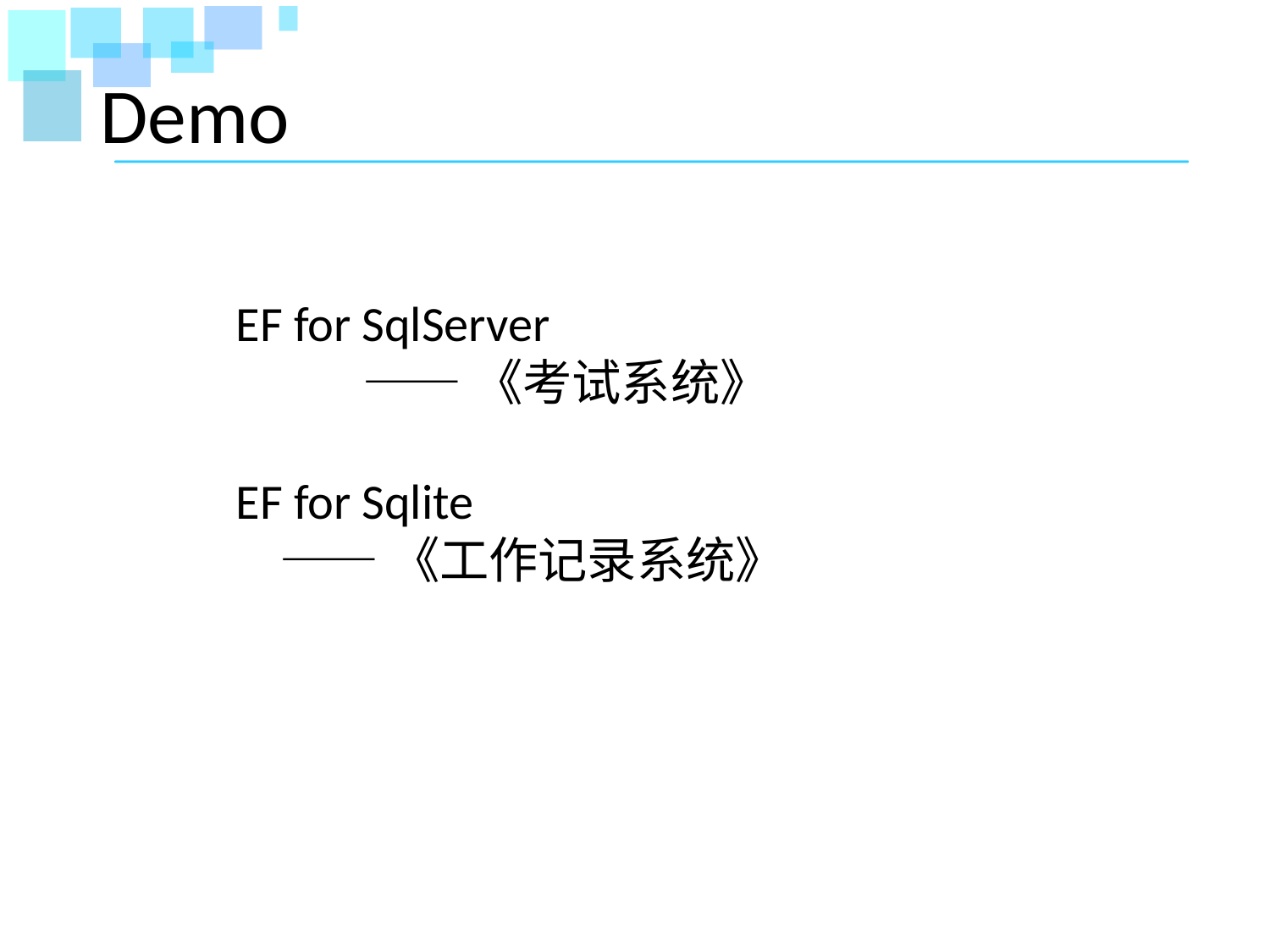

# Demo
EF for SqlServer
	——《考试系统》

EF for Sqlite
    ——《工作记录系统》